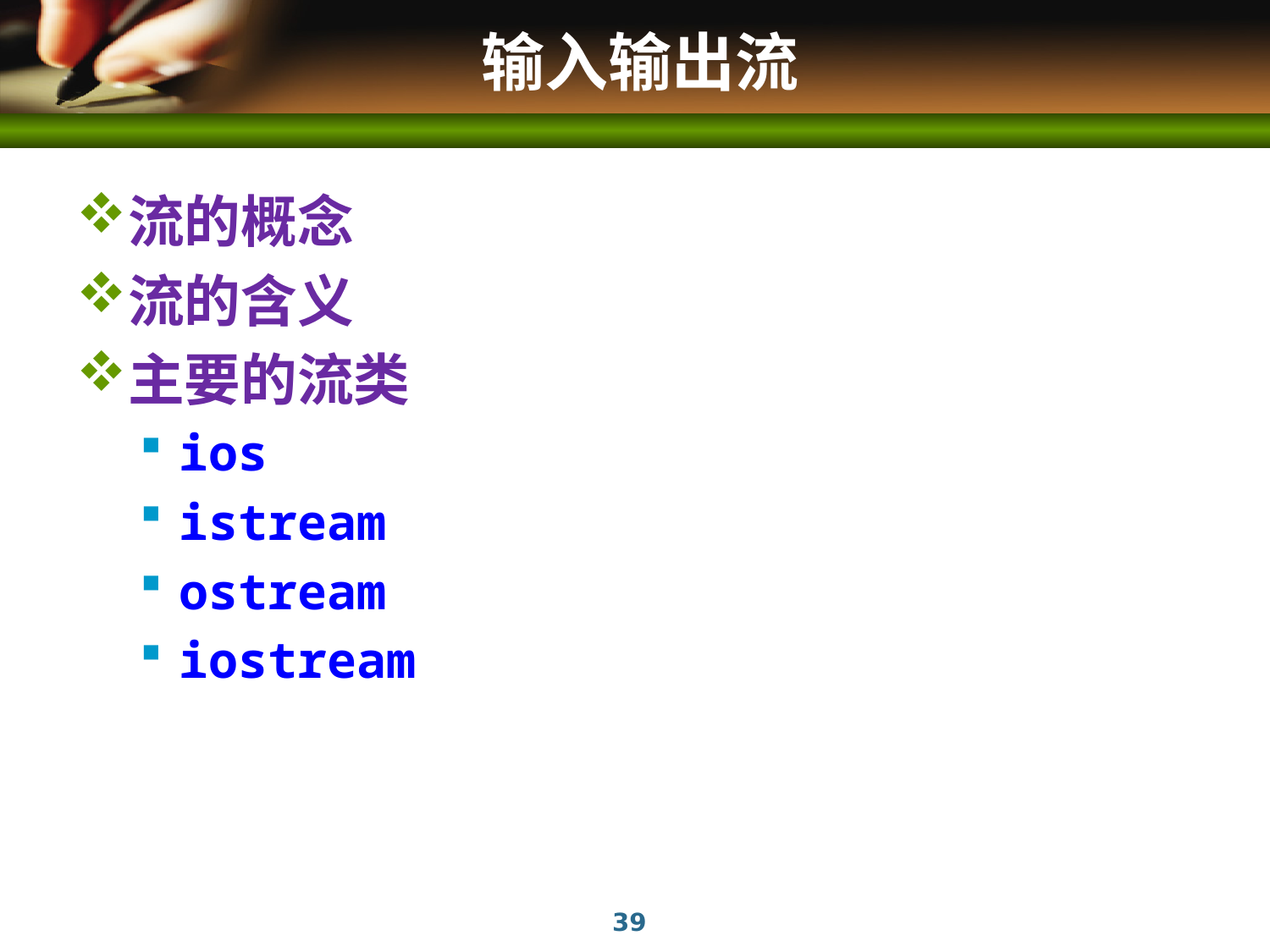

# 输入输出流
流的概念
流的含义
主要的流类
ios
istream
ostream
iostream
39